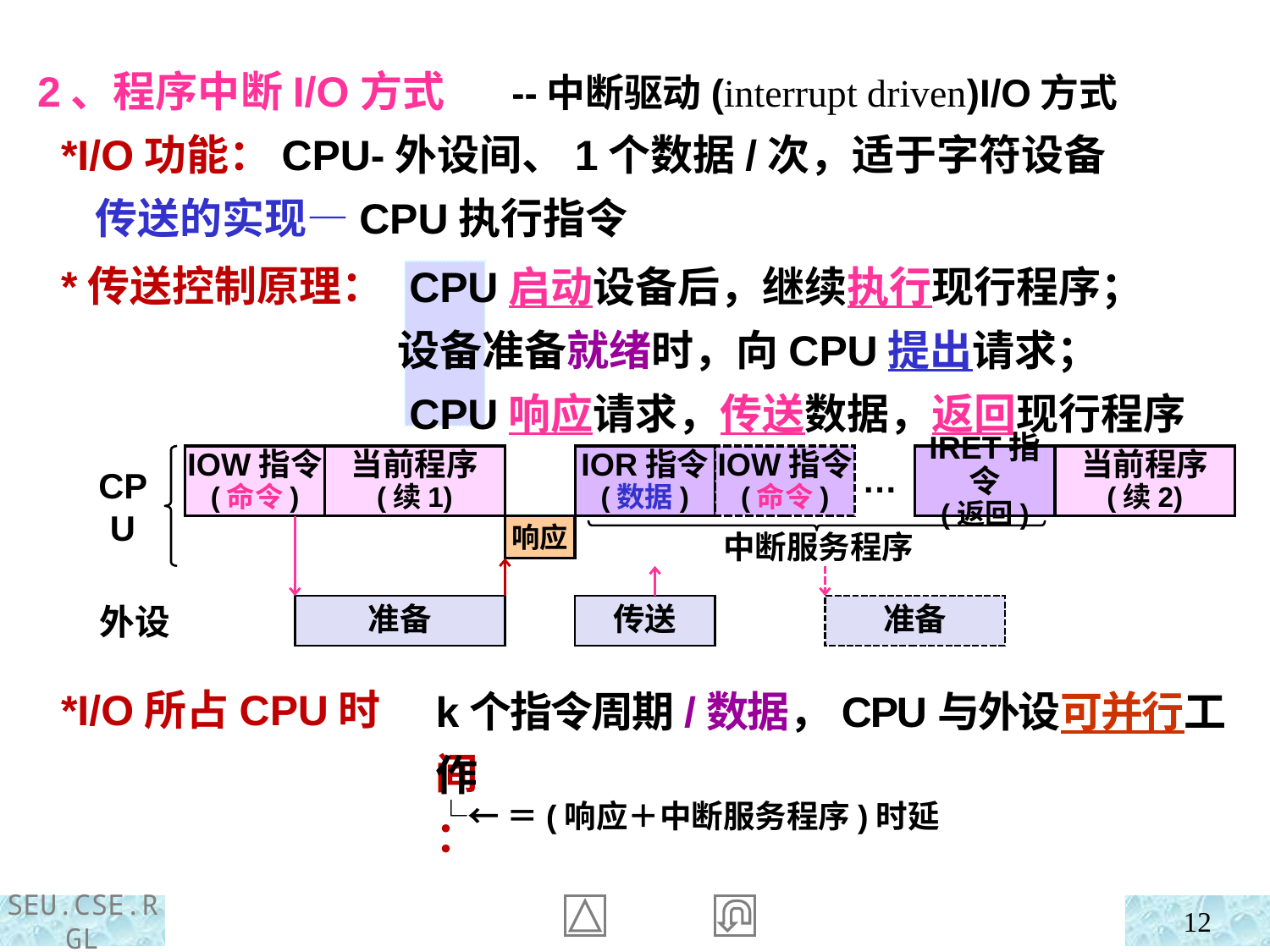

2、程序中断I/O方式      --中断驱动(interrupt driven)I/O方式
  *I/O功能：CPU-外设间、1个数据/次，适于字符设备
     传送的实现—CPU执行指令
  *传送控制原理：

  *I/O所占CPU时间：
 CPU启动设备后，继续执行现行程序；
设备准备就绪时，向CPU提出请求；
 CPU响应请求，传送数据，返回现行程序

IOR指令
(数据)
IOW指令
(命令)
IRET指令
(返回)
IOW指令
(命令)
当前程序
(续1)
当前程序
(续2)
…
CPU
响应
中断服务程序
外设
准备
传送
准备
k个指令周期/数据，CPU与外设可并行工作
└←＝(响应＋中断服务程序)时延

12